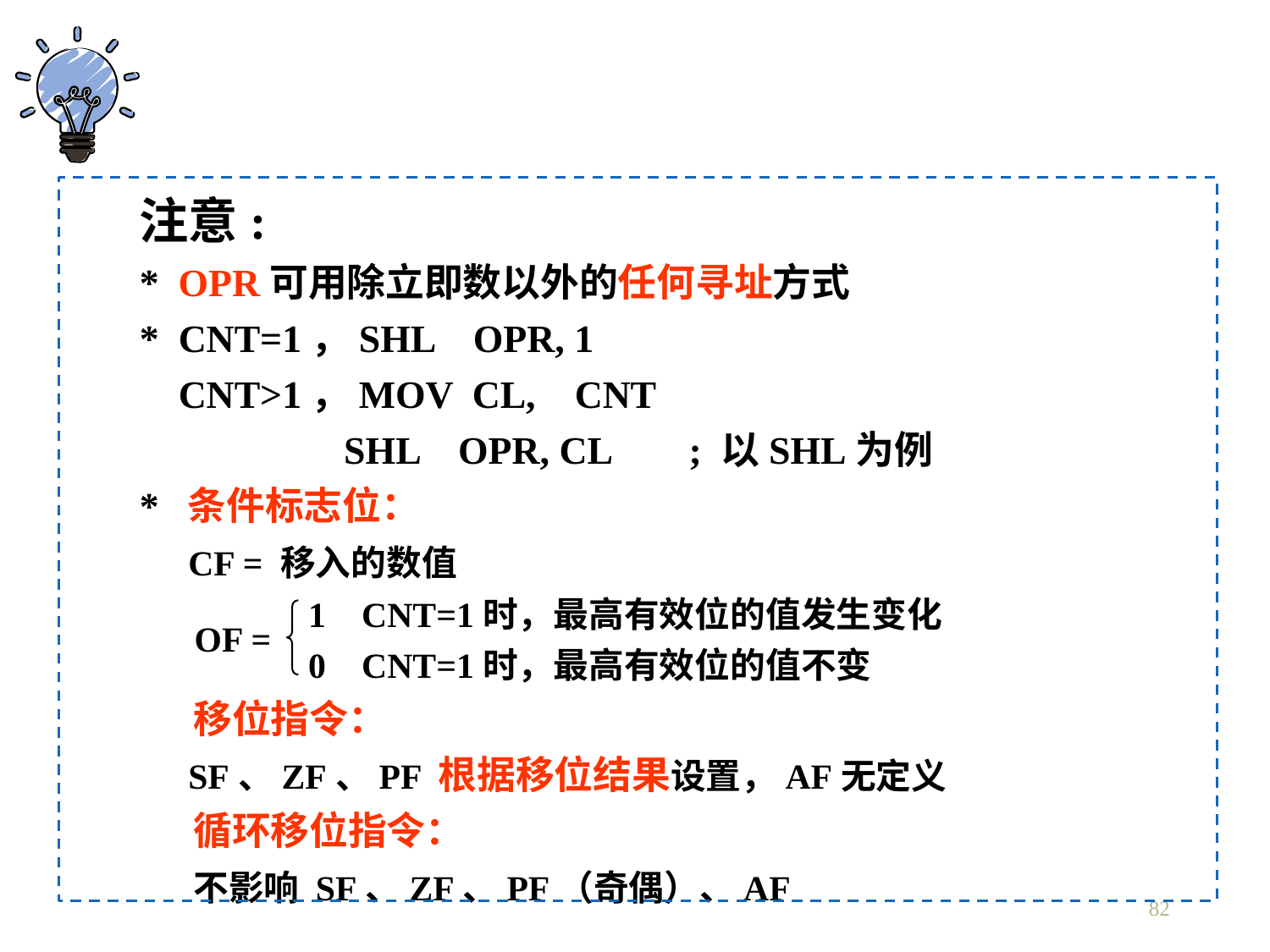

注意:
*  OPR可用除立即数以外的任何寻址方式
*  CNT=1，SHL    OPR, 1
    CNT>1，MOV  CL,    CNT
                     SHL    OPR, CL        ; 以SHL为例
*  条件标志位：
     CF = 移入的数值
                   1    CNT=1时，最高有效位的值发生变化
                   0    CNT=1时，最高有效位的值不变
     移位指令：
     SF、ZF、PF 根据移位结果设置，AF无定义
     循环移位指令：
     不影响 SF、ZF、PF（奇偶）、AF

OF =
82